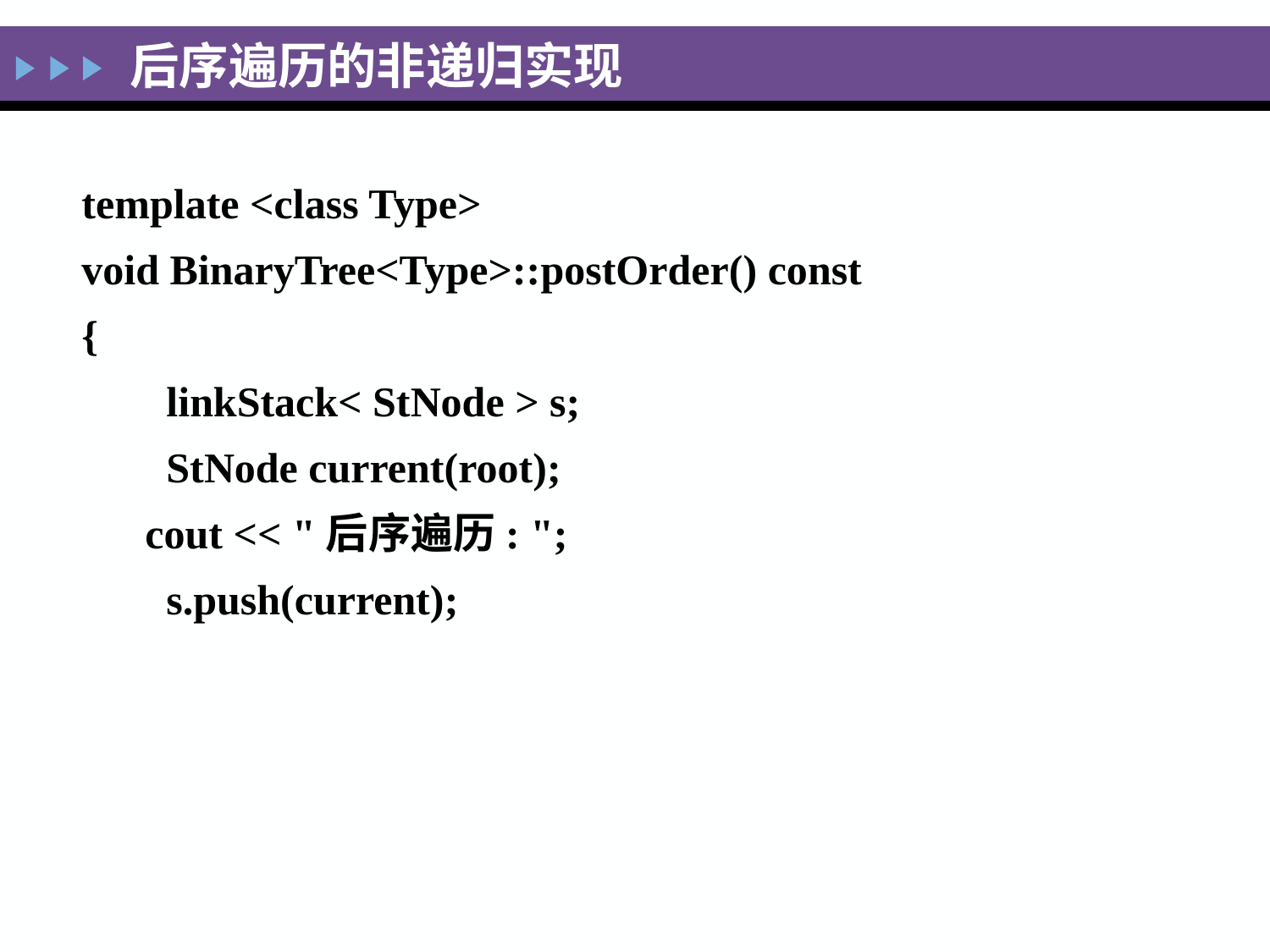

# 后序遍历的非递归实现
template <class Type>
void BinaryTree<Type>::postOrder() const
{
 	linkStack< StNode > s;
	StNode current(root);
      cout << "后序遍历: ";
	s.push(current);